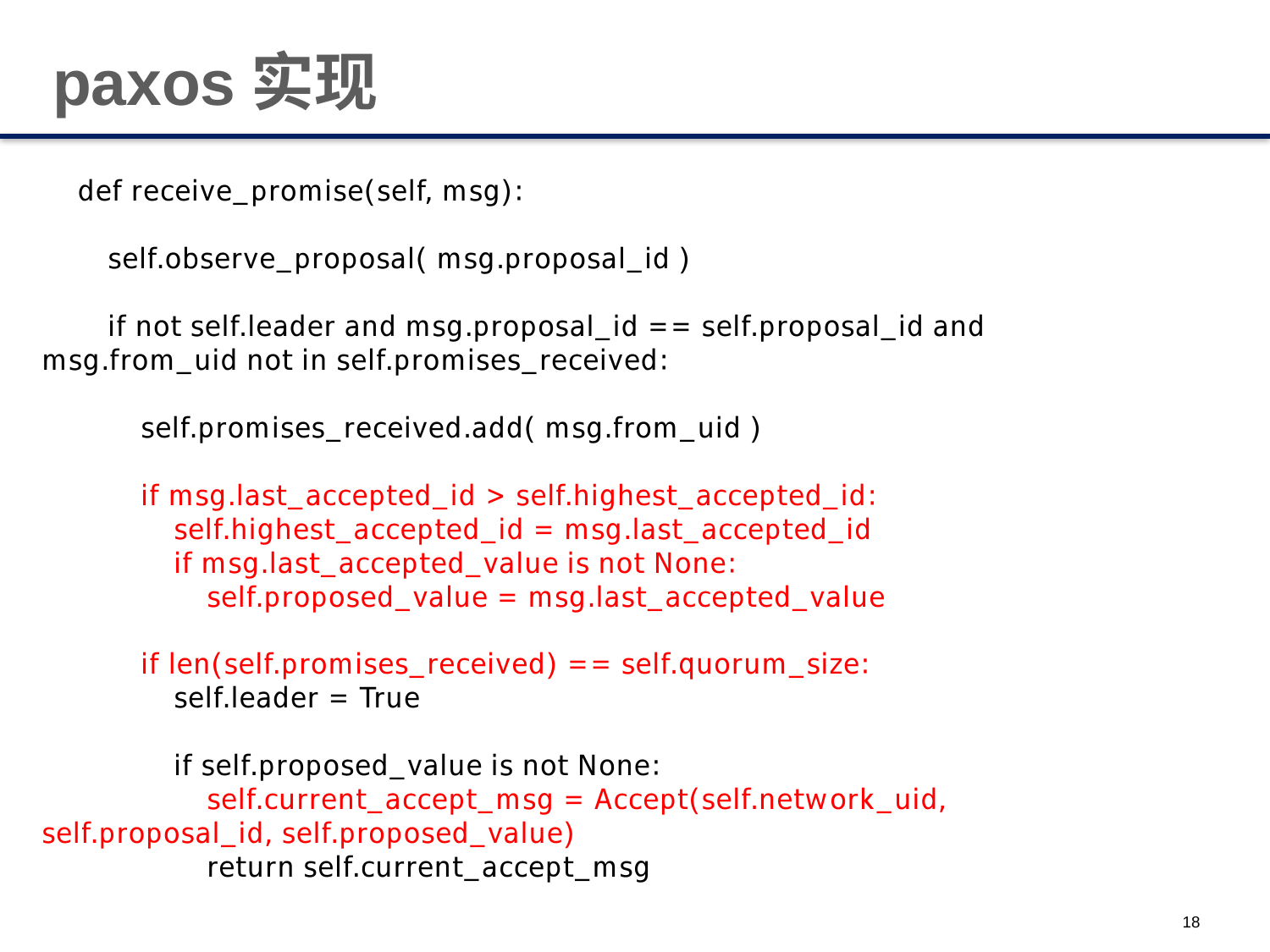

paxos实现
    def receive_promise(self, msg):

        self.observe_proposal( msg.proposal_id )

        if not self.leader and msg.proposal_id == self.proposal_id and msg.from_uid not in self.promises_received:

            self.promises_received.add( msg.from_uid )

            if msg.last_accepted_id > self.highest_accepted_id:
                self.highest_accepted_id = msg.last_accepted_id
                if msg.last_accepted_value is not None:
                    self.proposed_value = msg.last_accepted_value

            if len(self.promises_received) == self.quorum_size:
                self.leader = True

                if self.proposed_value is not None:
                    self.current_accept_msg = Accept(self.network_uid, self.proposal_id, self.proposed_value)
                    return self.current_accept_msg